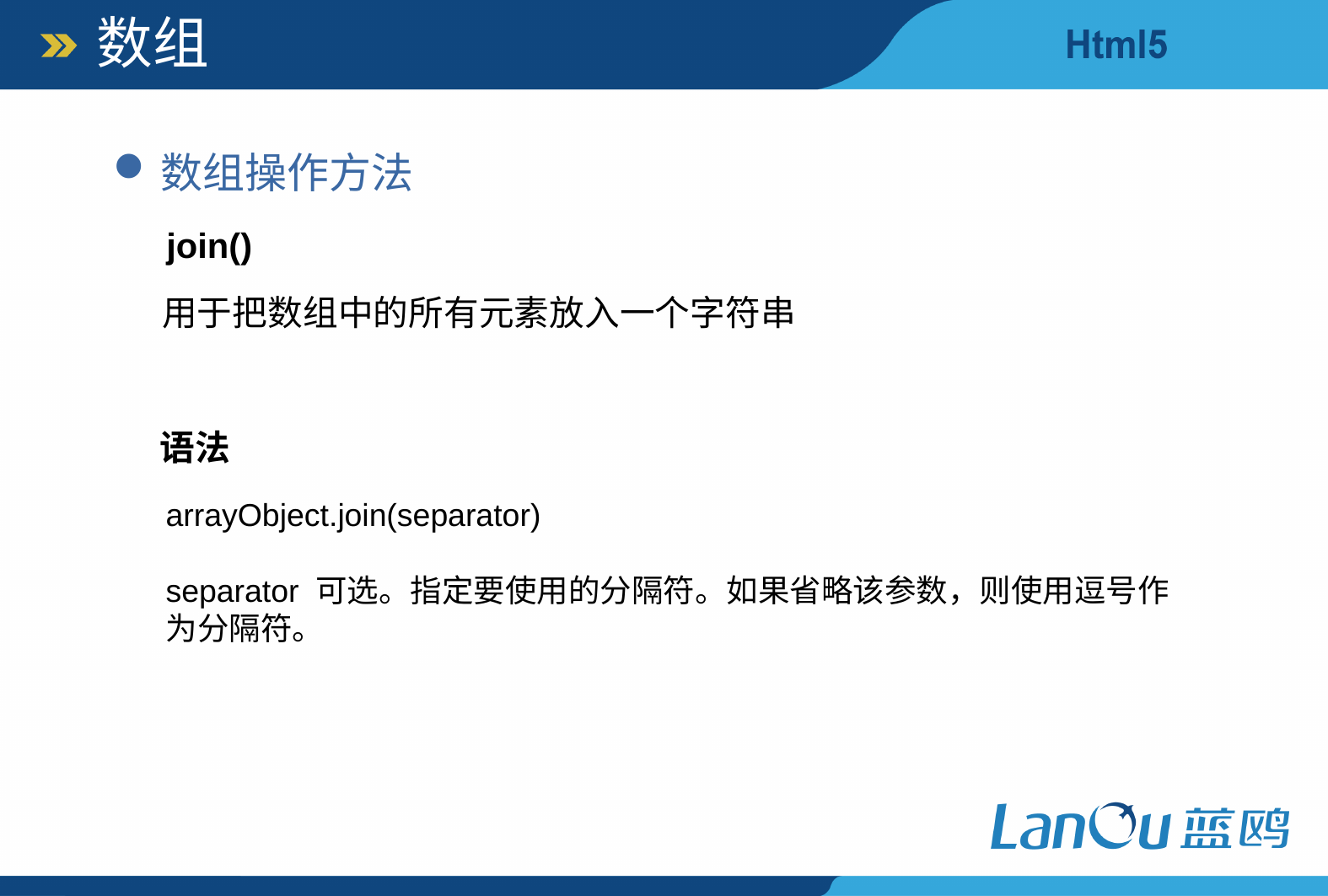

数组
数组操作方法
join()
用于把数组中的所有元素放入一个字符串
语法
arrayObject.join(separator)

separator 可选。指定要使用的分隔符。如果省略该参数，则使用逗号作为分隔符。